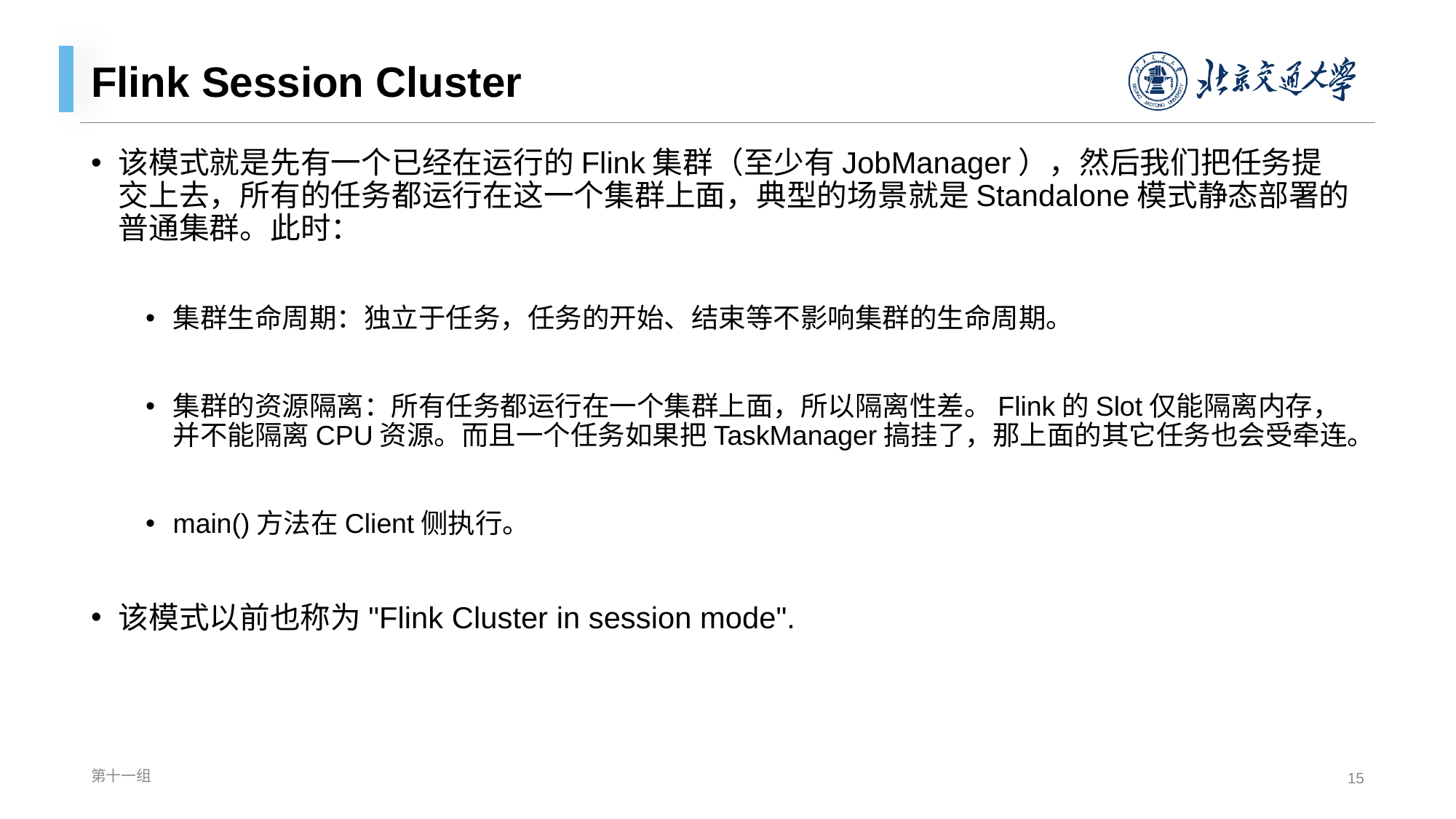

# Flink Session Cluster
该模式就是先有一个已经在运行的Flink集群（至少有JobManager），然后我们把任务提交上去，所有的任务都运行在这一个集群上面，典型的场景就是Standalone模式静态部署的普通集群。此时：

集群生命周期：独立于任务，任务的开始、结束等不影响集群的生命周期。

集群的资源隔离：所有任务都运行在一个集群上面，所以隔离性差。Flink的Slot仅能隔离内存，并不能隔离CPU资源。而且一个任务如果把TaskManager搞挂了，那上面的其它任务也会受牵连。

main()方法在Client侧执行。

该模式以前也称为"Flink Cluster in session mode".

第十一组
15